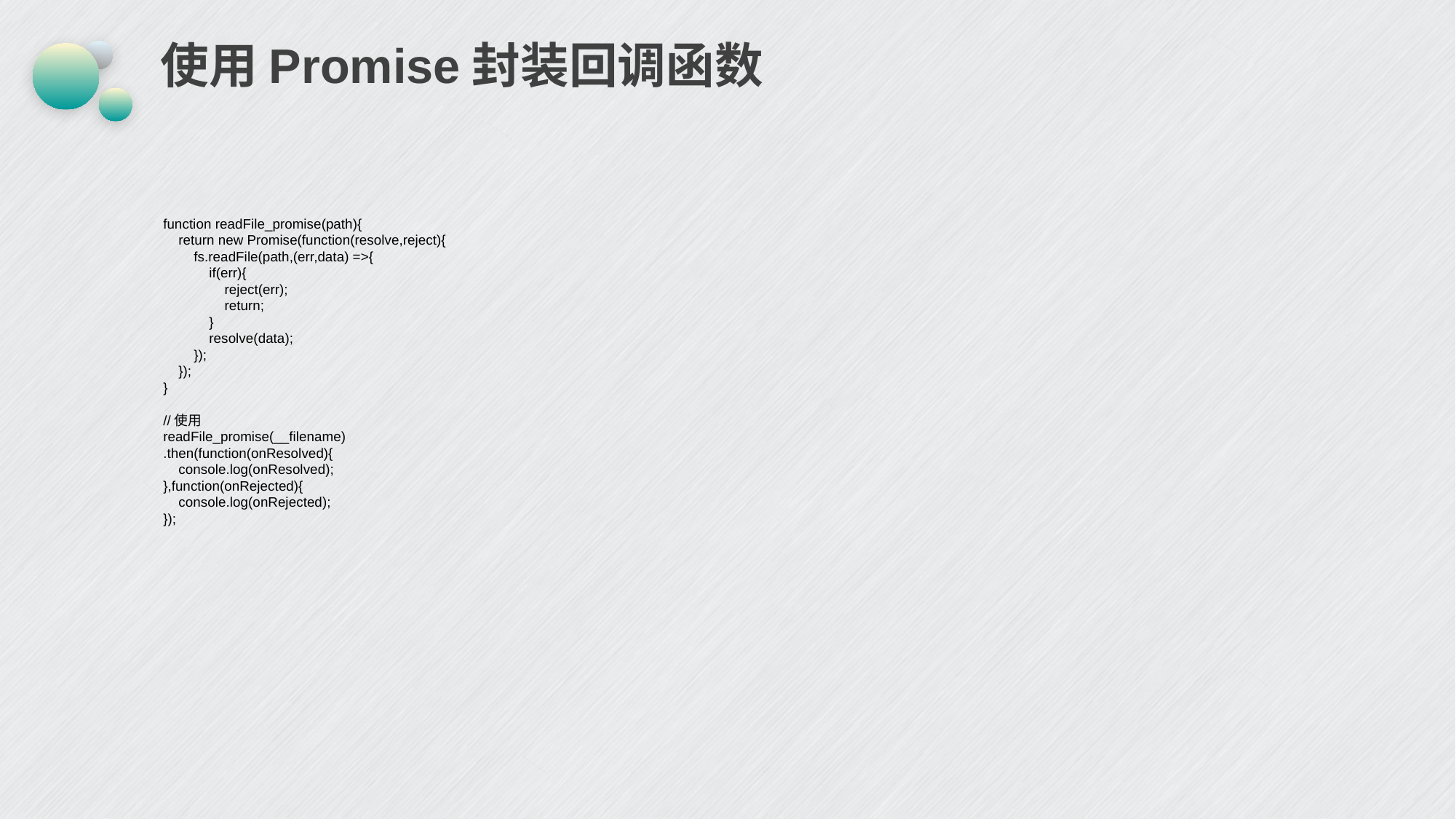

# 使用Promise封装回调函数

function readFile_promise(path){    return new Promise(function(resolve,reject){        fs.readFile(path,(err,data) =>{            if(err){                reject(err);                return;            }            resolve(data);        });    });} //使用
readFile_promise(__filename).then(function(onResolved){    console.log(onResolved);},function(onRejected){    console.log(onRejected);});